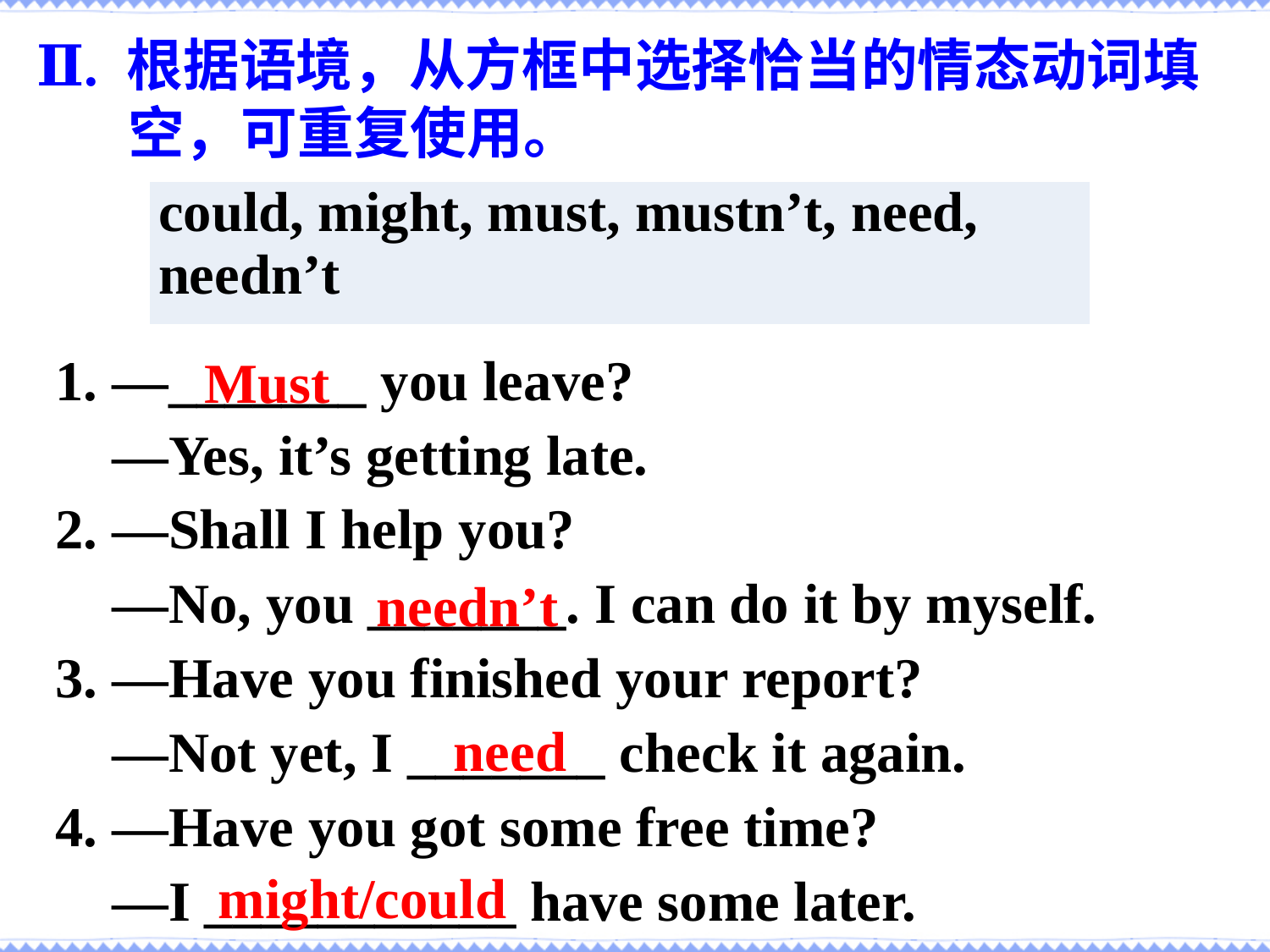

Ⅱ. 根据语境，从方框中选择恰当的情态动词填
      空，可重复使用。
| could, might, must, mustn’t, need, needn’t |
| --- |
1. —_______ you leave?
    —Yes, it’s getting late.
2. —Shall I help you?
    —No, you _______. I can do it by myself.
3. —Have you finished your report?
    —Not yet, I _______ check it again.
4. —Have you got some free time?
    —I ___________ have some later.
Must
needn’t
need
might/could